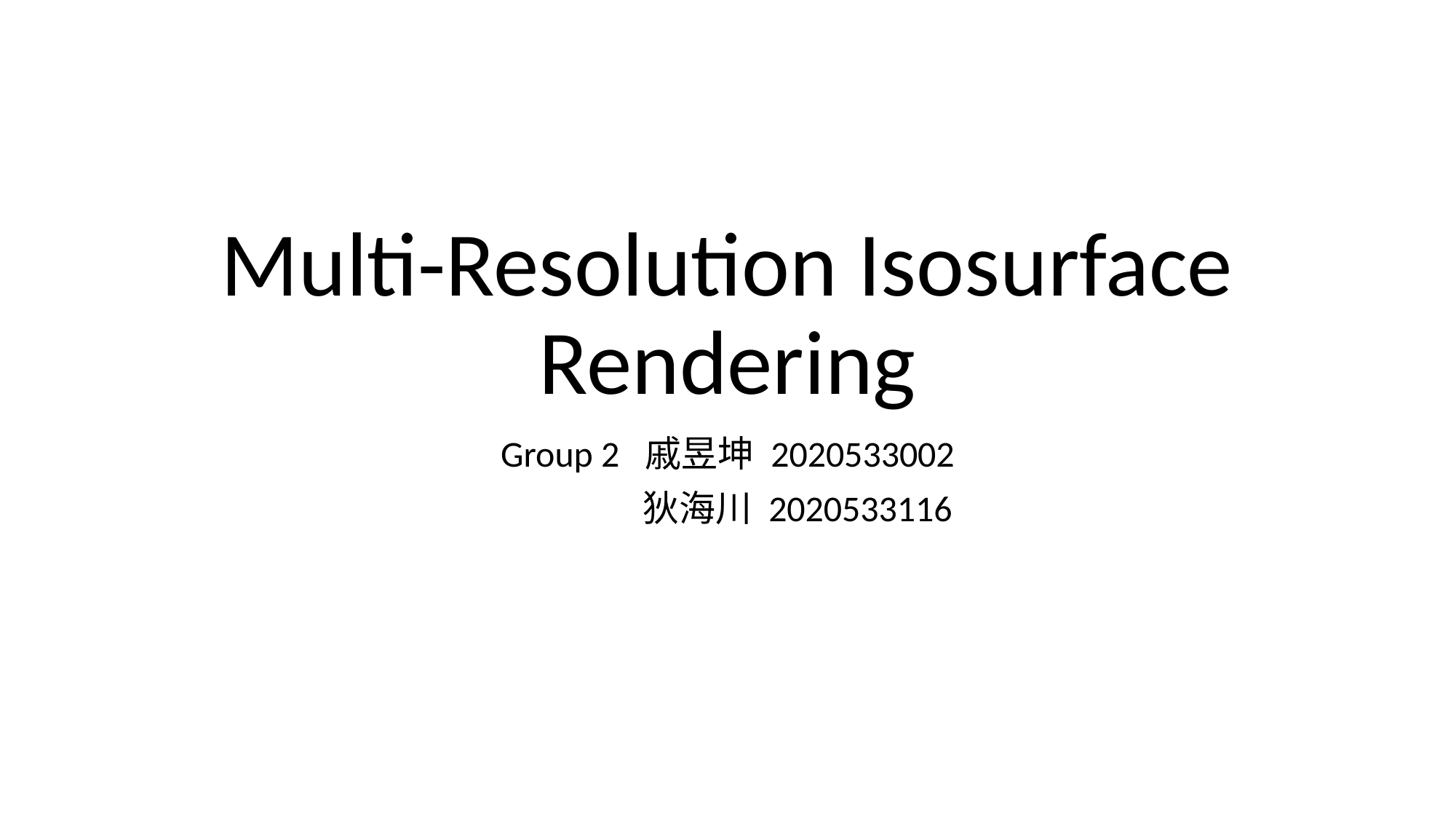

# Multi-Resolution Isosurface Rendering
Group 2  戚昱坤 2020533002
                狄海川 2020533116